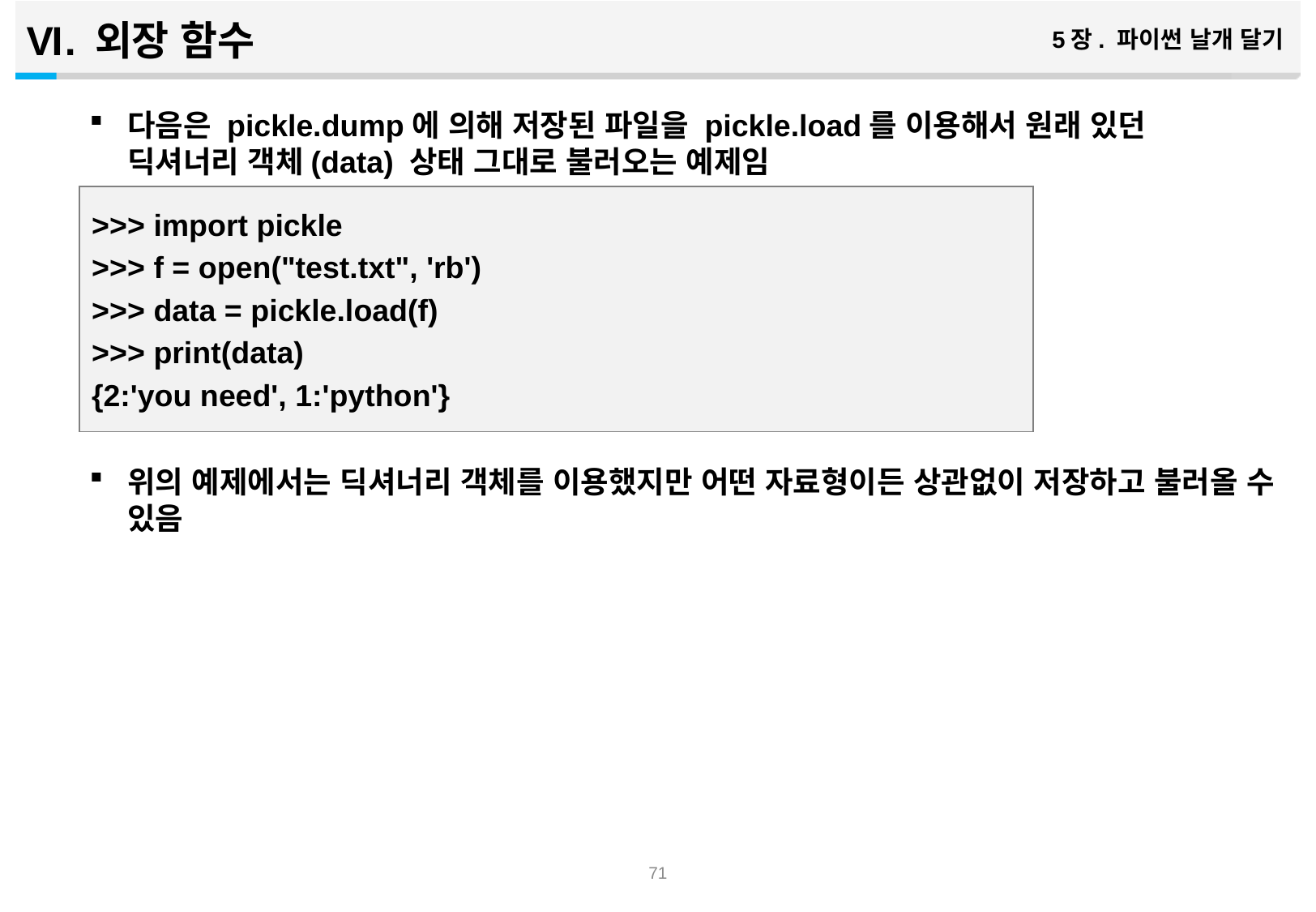

외장 함수
5장. 파이썬 날개 달기
다음은 pickle.dump에 의해 저장된 파일을 pickle.load를 이용해서 원래 있던          딕셔너리 객체(data) 상태 그대로 불러오는 예제임

위의 예제에서는 딕셔너리 객체를 이용했지만 어떤 자료형이든 상관없이 저장하고 불러올 수 있음
>>> import pickle
>>> f = open("test.txt", 'rb')
>>> data = pickle.load(f)
>>> print(data)
{2:'you need', 1:'python'}
71